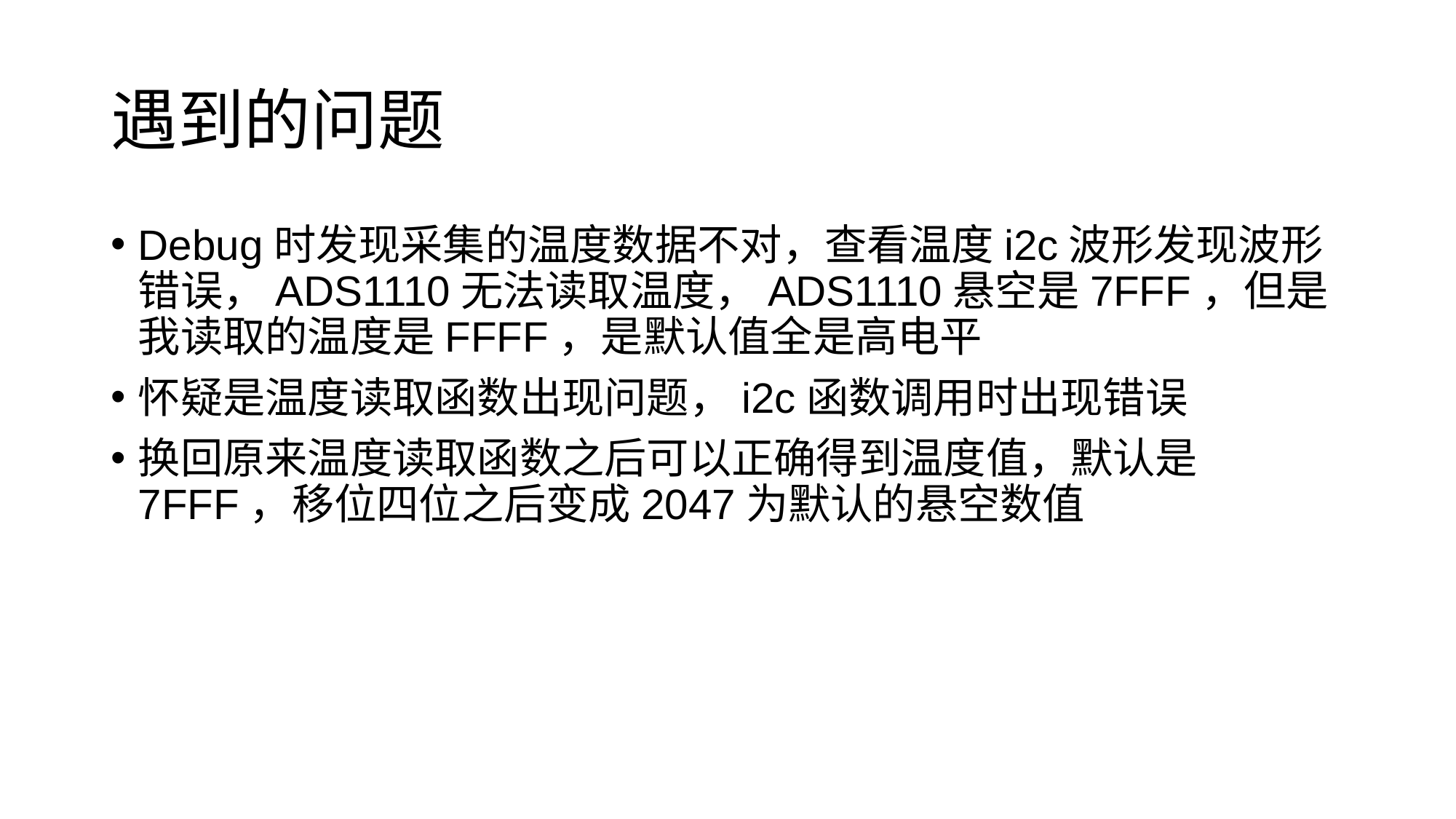

# 遇到的问题
Debug时发现采集的温度数据不对，查看温度i2c波形发现波形错误，ADS1110无法读取温度，ADS1110悬空是7FFF，但是我读取的温度是FFFF，是默认值全是高电平
怀疑是温度读取函数出现问题，i2c函数调用时出现错误
换回原来温度读取函数之后可以正确得到温度值，默认是7FFF，移位四位之后变成2047为默认的悬空数值